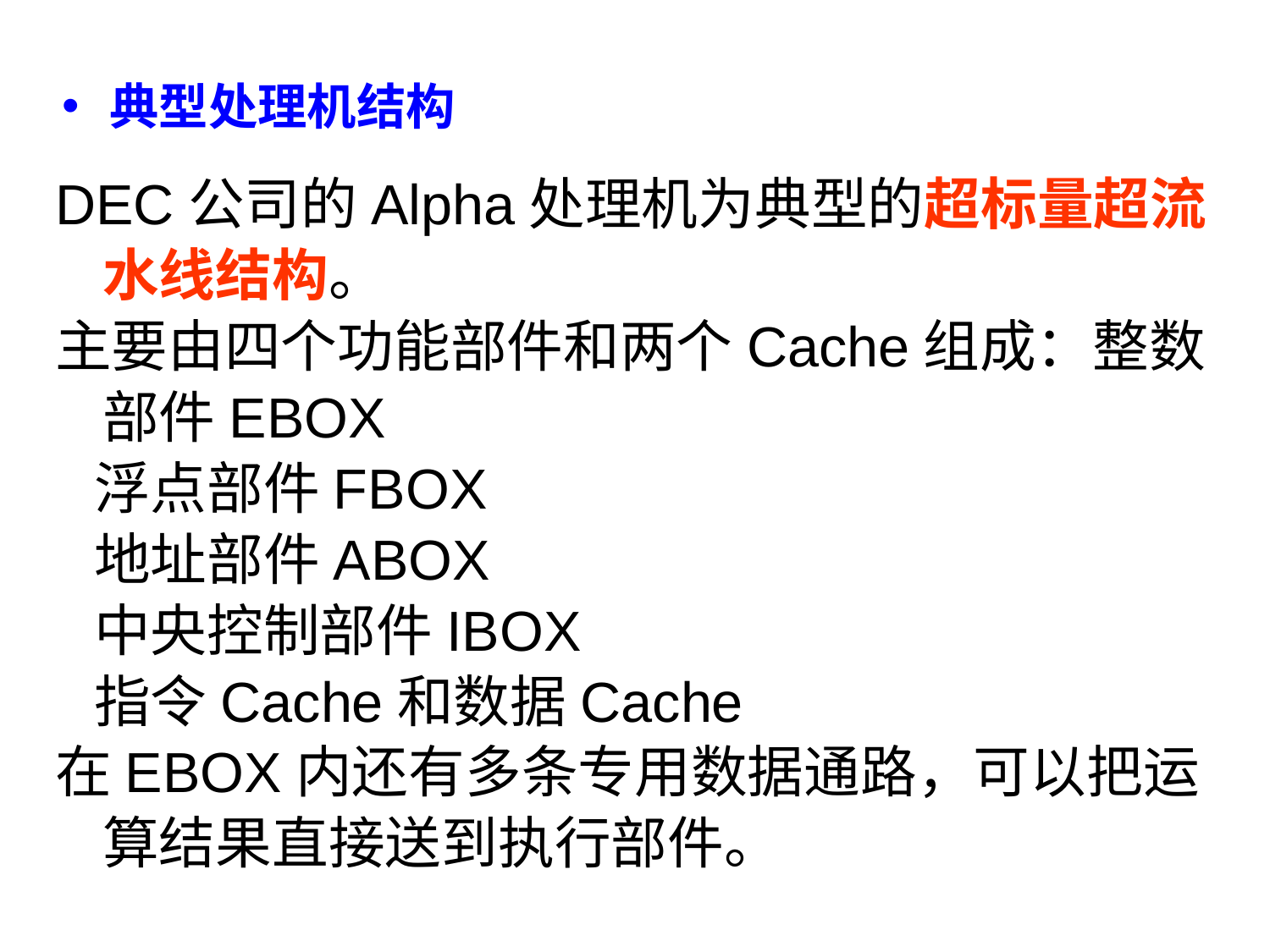

典型处理机结构
DEC公司的Alpha处理机为典型的超标量超流水线结构。
主要由四个功能部件和两个Cache组成：整数部件EBOX
  浮点部件FBOX
  地址部件ABOX
  中央控制部件IBOX
  指令Cache和数据Cache
在EBOX内还有多条专用数据通路，可以把运算结果直接送到执行部件。